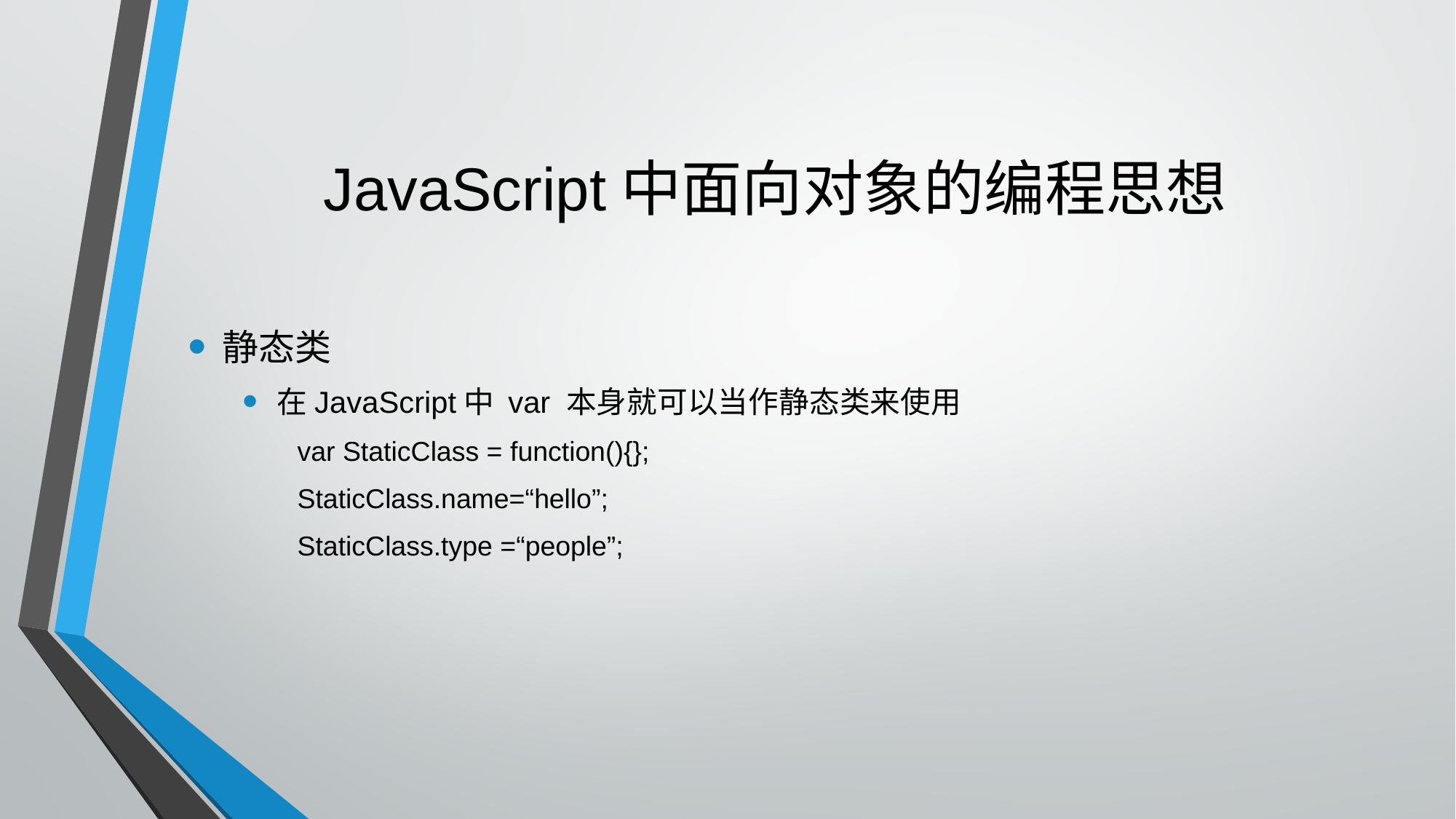

# JavaScript中面向对象的编程思想
静态类
在JavaScript中 var 本身就可以当作静态类来使用
var StaticClass = function(){};
StaticClass.name=“hello”;
StaticClass.type =“people”;